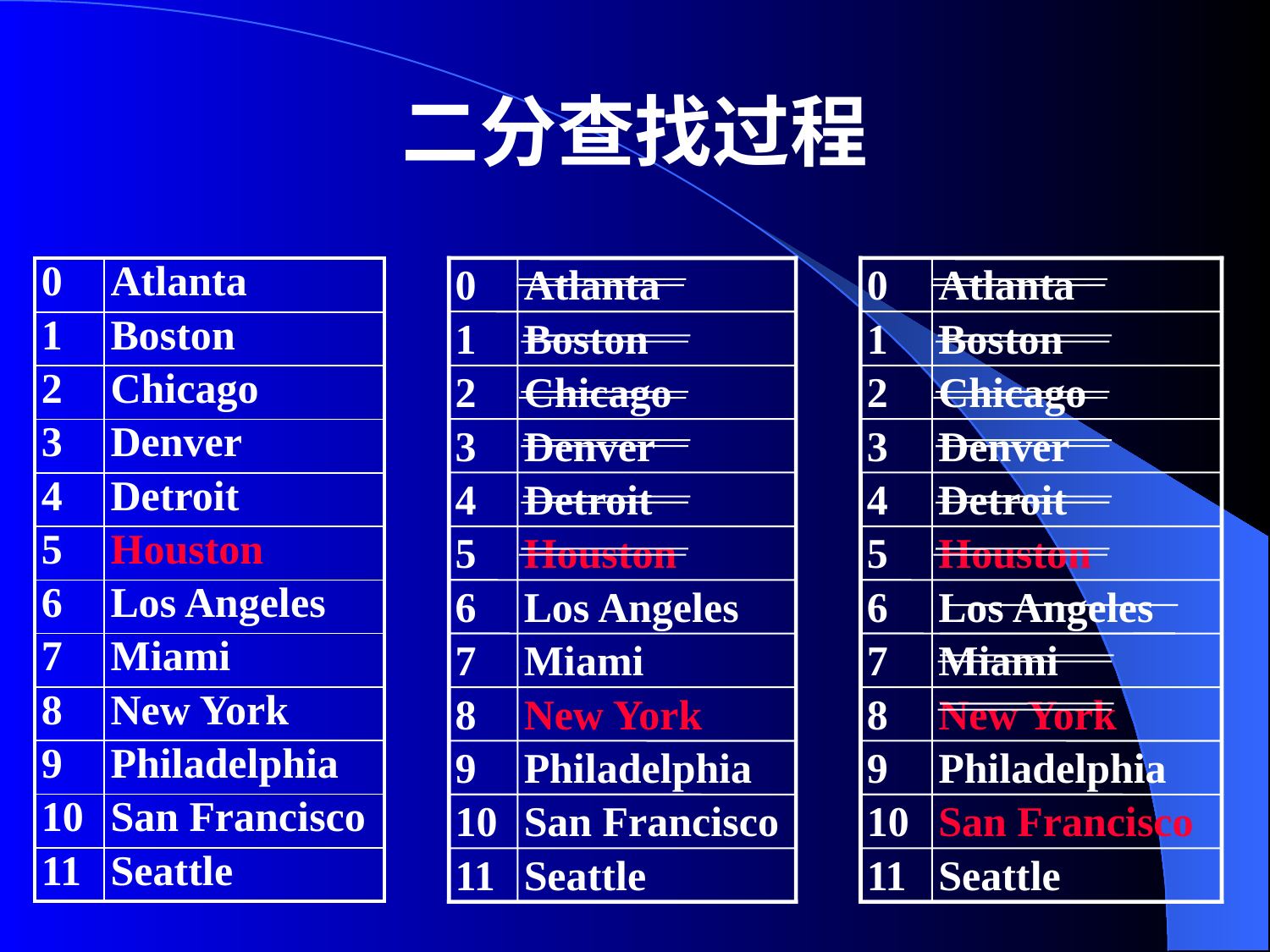

# 二分查找过程
| 0 | Atlanta |
| --- | --- |
| 1 | Boston |
| 2 | Chicago |
| 3 | Denver |
| 4 | Detroit |
| 5 | Houston |
| 6 | Los Angeles |
| 7 | Miami |
| 8 | New York |
| 9 | Philadelphia |
| 10 | San Francisco |
| 11 | Seattle |
0

Atlanta

1

Boston

2

Chicago

3

Denver

4

Detroit

5

Houston

6

Los Angeles
7

Miami
8

New York
9

Philadelphia
10

San Francisco
11

Seattle

0

Atlanta

1

Boston

2

Chicago

3

Denver

4

Detroit

5

Houston

6

Los Angeles

7

Miami

8

New York

9

Philadelphia
10

San Francisco
11

Seattle